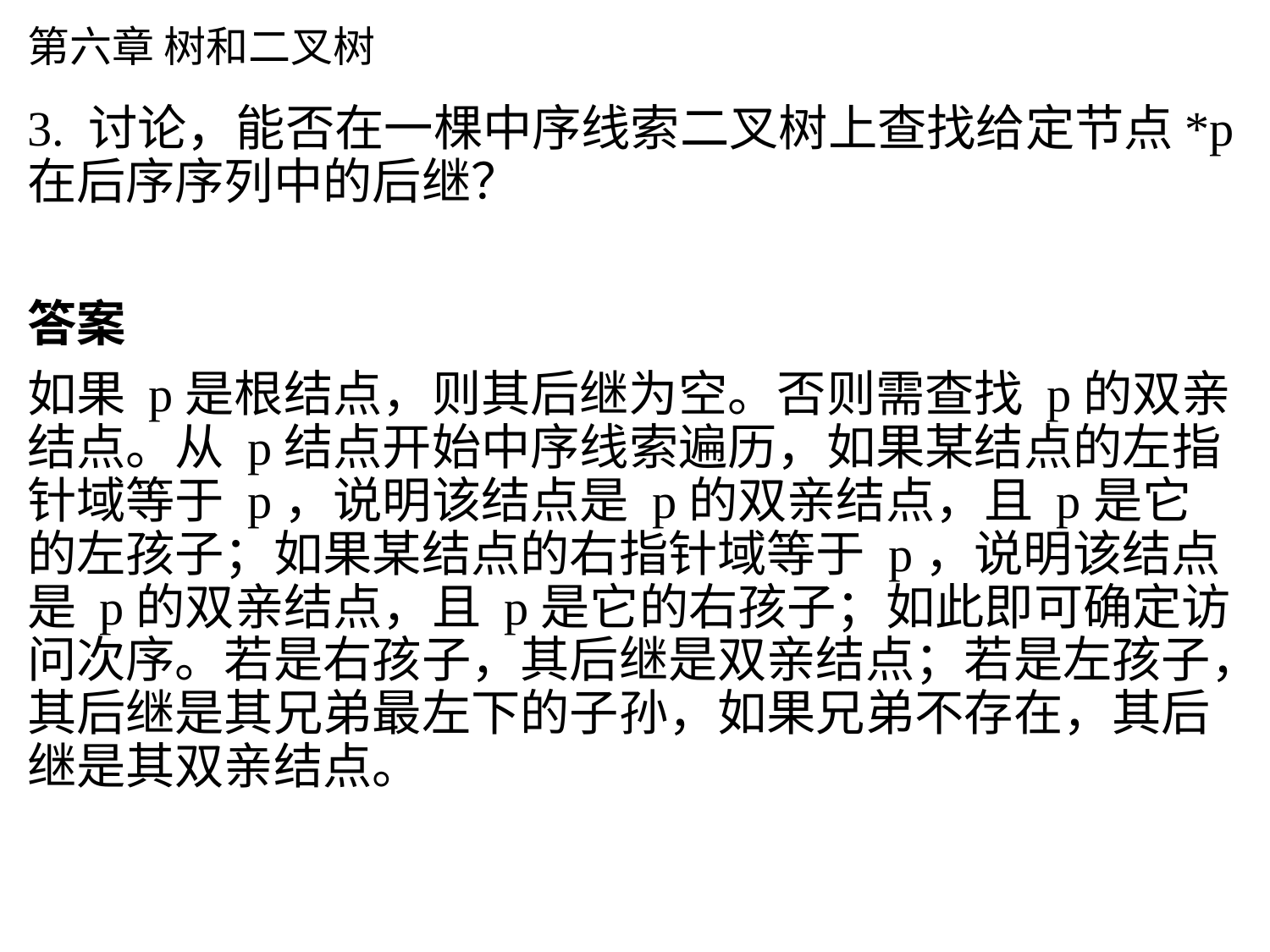

# 第六章 树和二叉树
3. 讨论，能否在一棵中序线索二叉树上查找给定节点*p在后序序列中的后继？

答案
如果 p是根结点，则其后继为空。否则需查找 p的双亲结点。从 p结点开始中序线索遍历，如果某结点的左指针域等于 p，说明该结点是 p的双亲结点，且 p是它的左孩子；如果某结点的右指针域等于 p，说明该结点是 p的双亲结点，且 p是它的右孩子；如此即可确定访问次序。若是右孩子，其后继是双亲结点；若是左孩子，其后继是其兄弟最左下的子孙，如果兄弟不存在，其后继是其双亲结点。